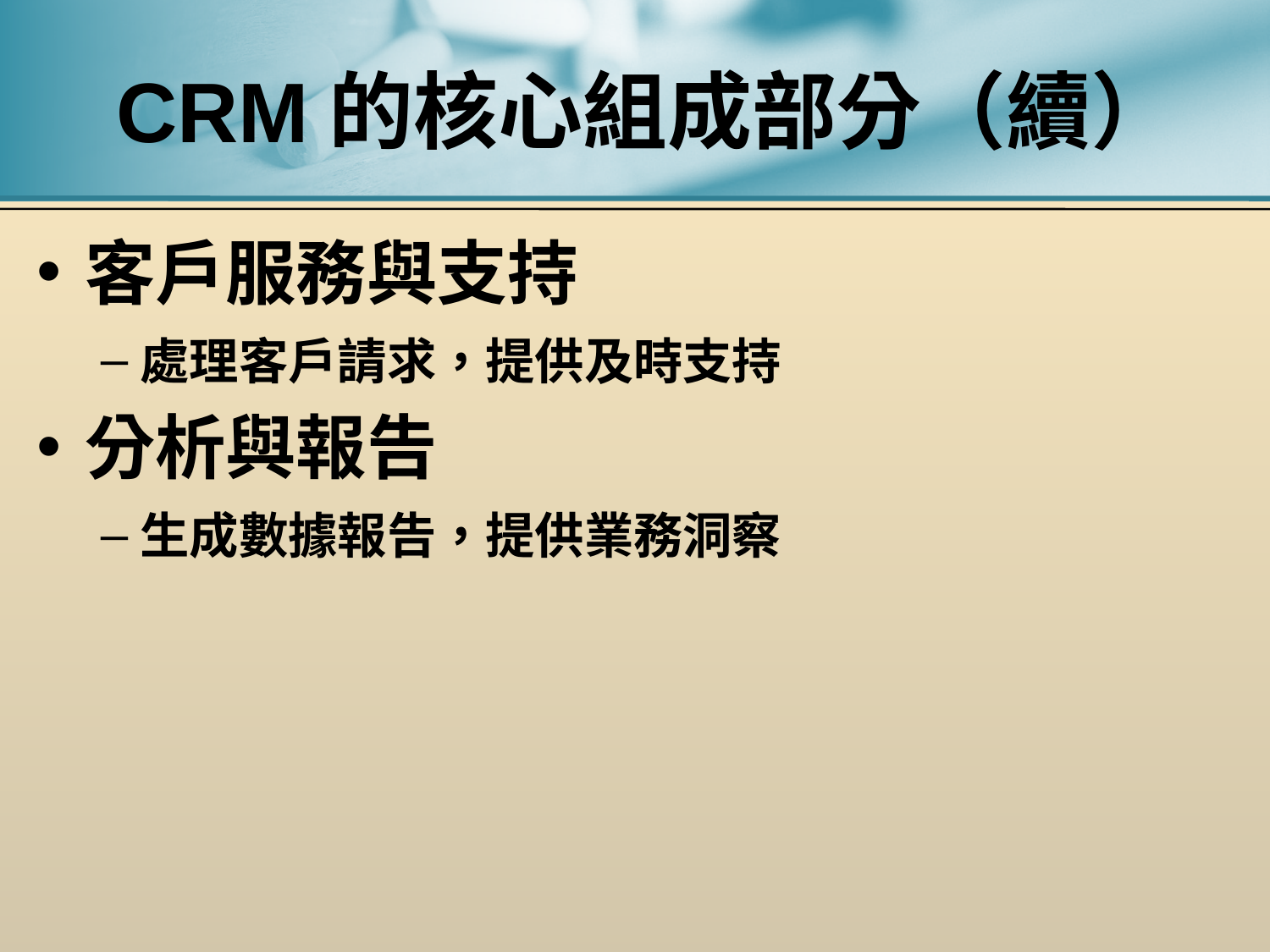

# CRM的核心組成部分（續）
客戶服務與支持
處理客戶請求，提供及時支持
分析與報告
生成數據報告，提供業務洞察